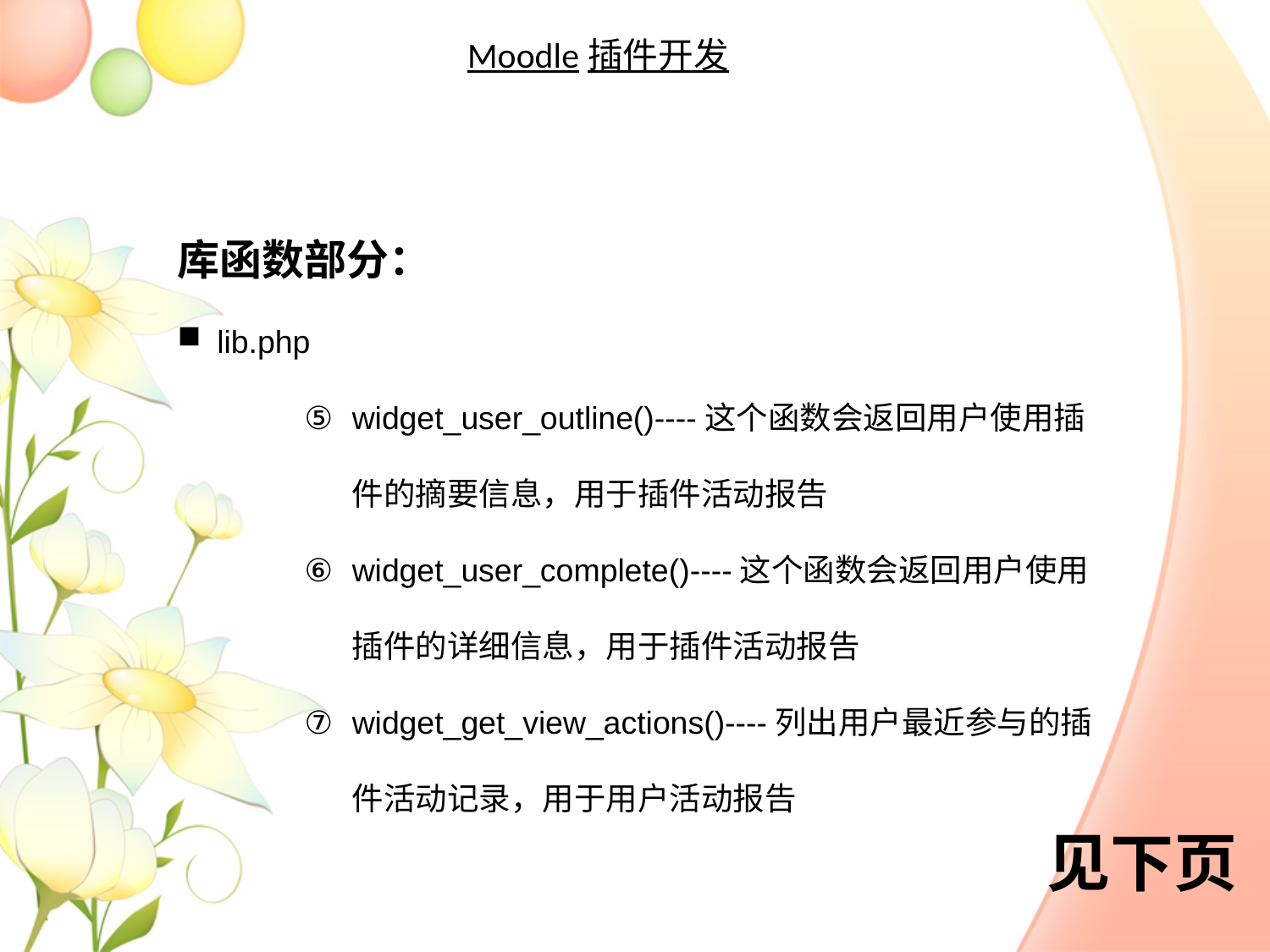

Moodle插件开发
库函数部分：
lib.php
widget_user_outline()----这个函数会返回用户使用插件的摘要信息，用于插件活动报告
widget_user_complete()----这个函数会返回用户使用插件的详细信息，用于插件活动报告
widget_get_view_actions()----列出用户最近参与的插件活动记录，用于用户活动报告
见下页